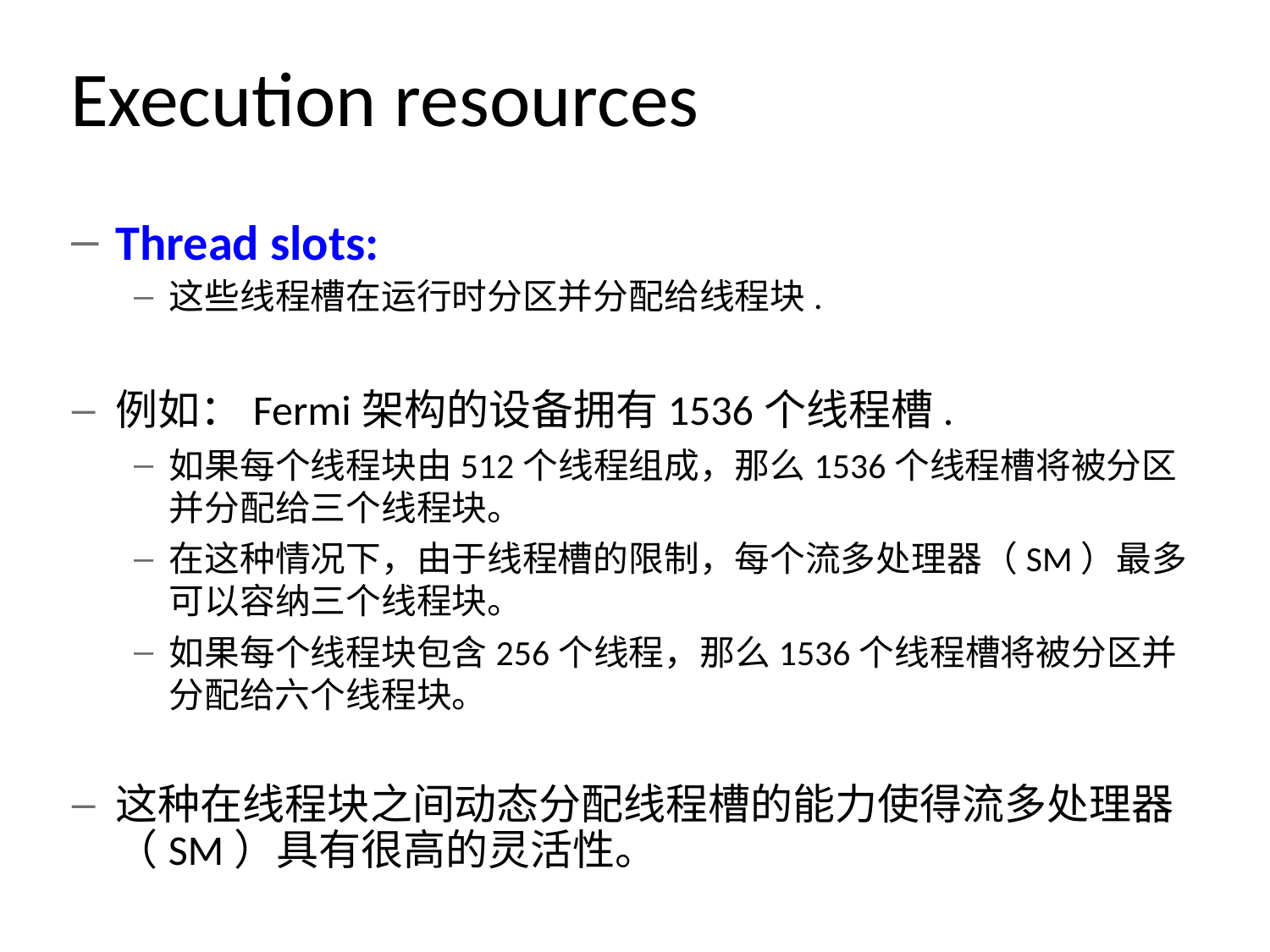

# Execution resources
Thread slots:
这些线程槽在运行时分区并分配给线程块.

例如：Fermi架构的设备拥有1536个线程槽.
如果每个线程块由512个线程组成，那么1536个线程槽将被分区并分配给三个线程块。
在这种情况下，由于线程槽的限制，每个流多处理器（SM）最多可以容纳三个线程块。
如果每个线程块包含256个线程，那么1536个线程槽将被分区并分配给六个线程块。

这种在线程块之间动态分配线程槽的能力使得流多处理器（SM）具有很高的灵活性。